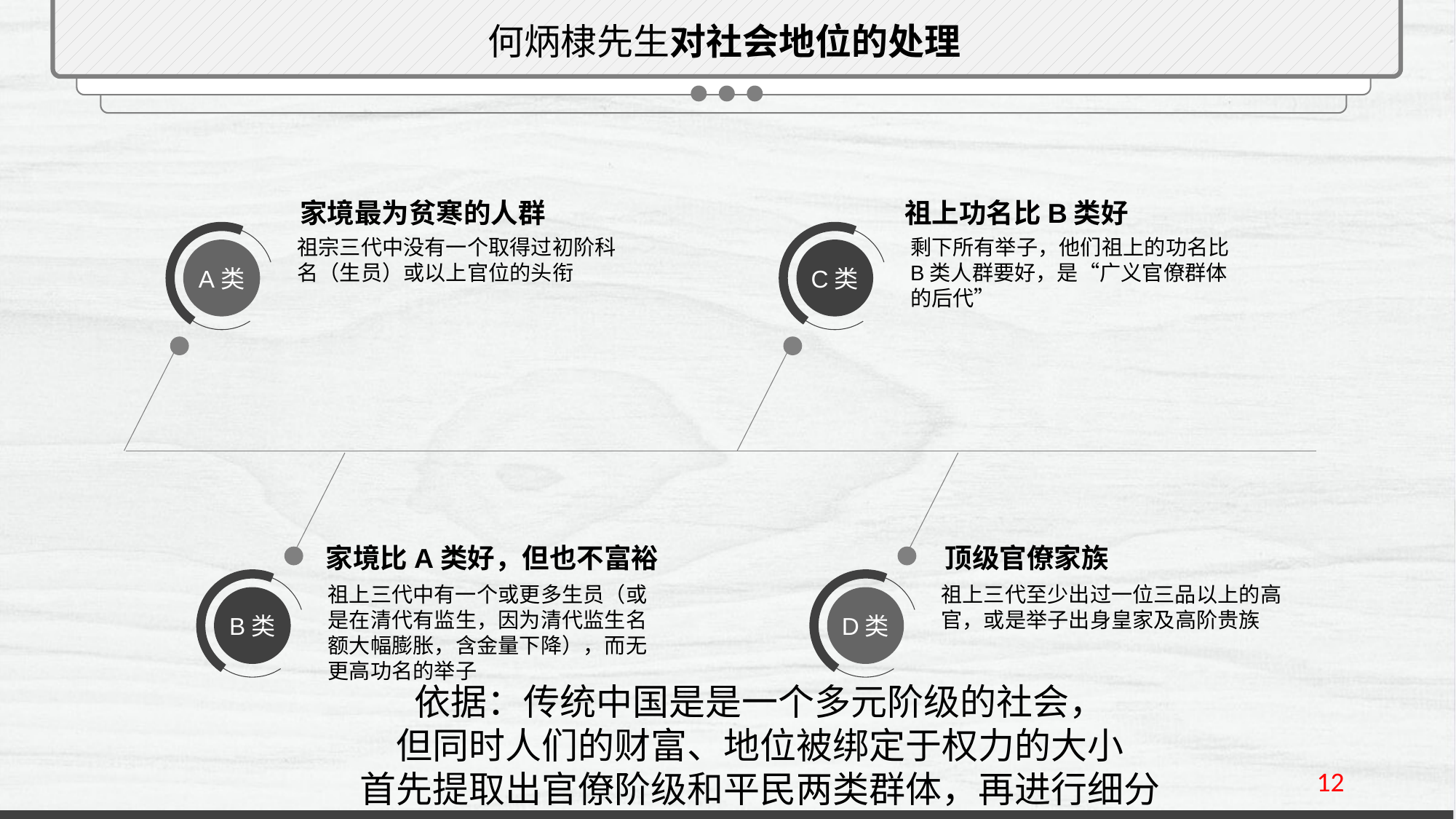

何炳棣先生对社会地位的处理
家境最为贫寒的人群
祖上功名比B类好

祖宗三代中没有一个取得过初阶科名（生员）或以上官位的头衔
剩下所有举子，他们祖上的功名比B类人群要好，是“广义官僚群体的后代”
A类
C类

家境比A类好，但也不富裕
顶级官僚家族

祖上三代中有一个或更多生员（或是在清代有监生，因为清代监生名额大幅膨胀，含金量下降），而无更高功名的举子
祖上三代至少出过一位三品以上的高官，或是举子出身皇家及高阶贵族
B类
D类
依据：传统中国是是一个多元阶级的社会，
但同时人们的财富、地位被绑定于权力的大小
首先提取出官僚阶级和平民两类群体，再进行细分
12